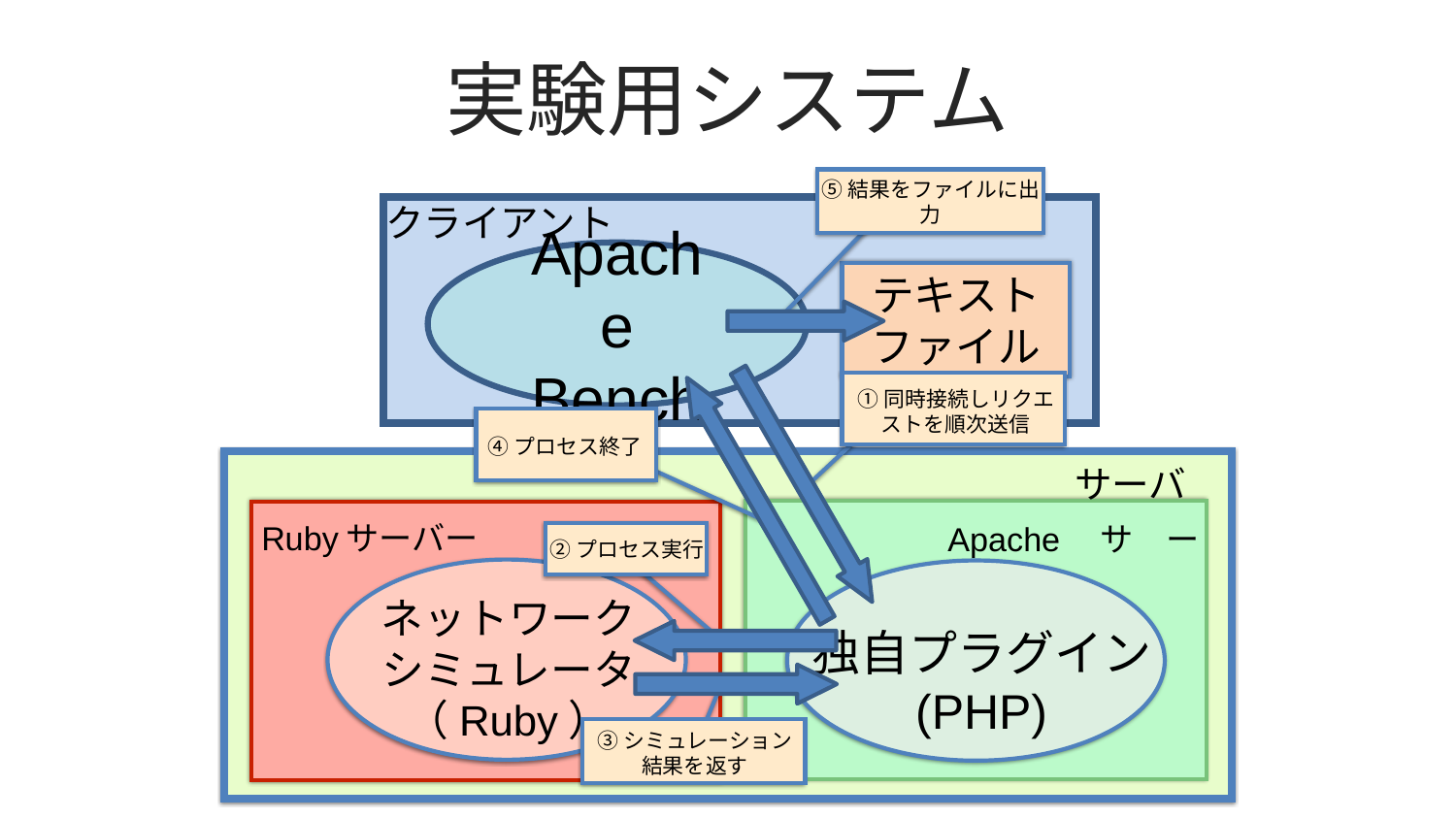

# 実験用システム

⑤結果をファイルに出力

クライアント

Apache
Bench

テキストファイル

①同時接続しリクエストを順次送信

④プロセス終了

サーバ

Apacheサーバー

独自プラグイン
(PHP)

Rubyサーバー

ネットワーク
シミュレータ
（Ruby）

②プロセス実行

③シミュレーション結果を返す